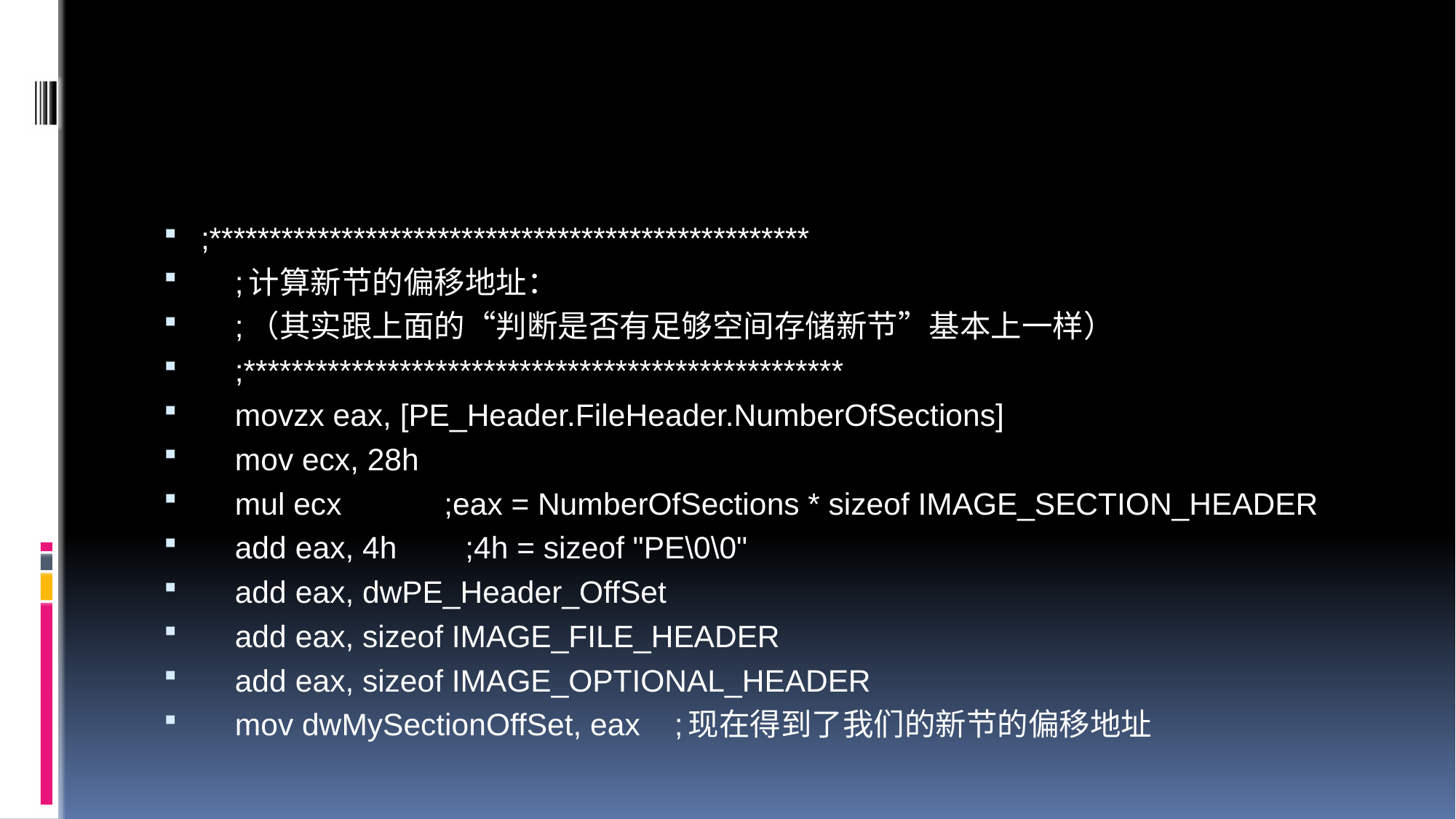

#
;**************************************************
    ;计算新节的偏移地址：
    ;（其实跟上面的“判断是否有足够空间存储新节”基本上一样）
    ;**************************************************
    movzx eax, [PE_Header.FileHeader.NumberOfSections]
    mov ecx, 28h
    mul ecx            ;eax = NumberOfSections * sizeof IMAGE_SECTION_HEADER
    add eax, 4h        ;4h = sizeof "PE\0\0"
    add eax, dwPE_Header_OffSet
    add eax, sizeof IMAGE_FILE_HEADER
    add eax, sizeof IMAGE_OPTIONAL_HEADER
    mov dwMySectionOffSet, eax    ;现在得到了我们的新节的偏移地址